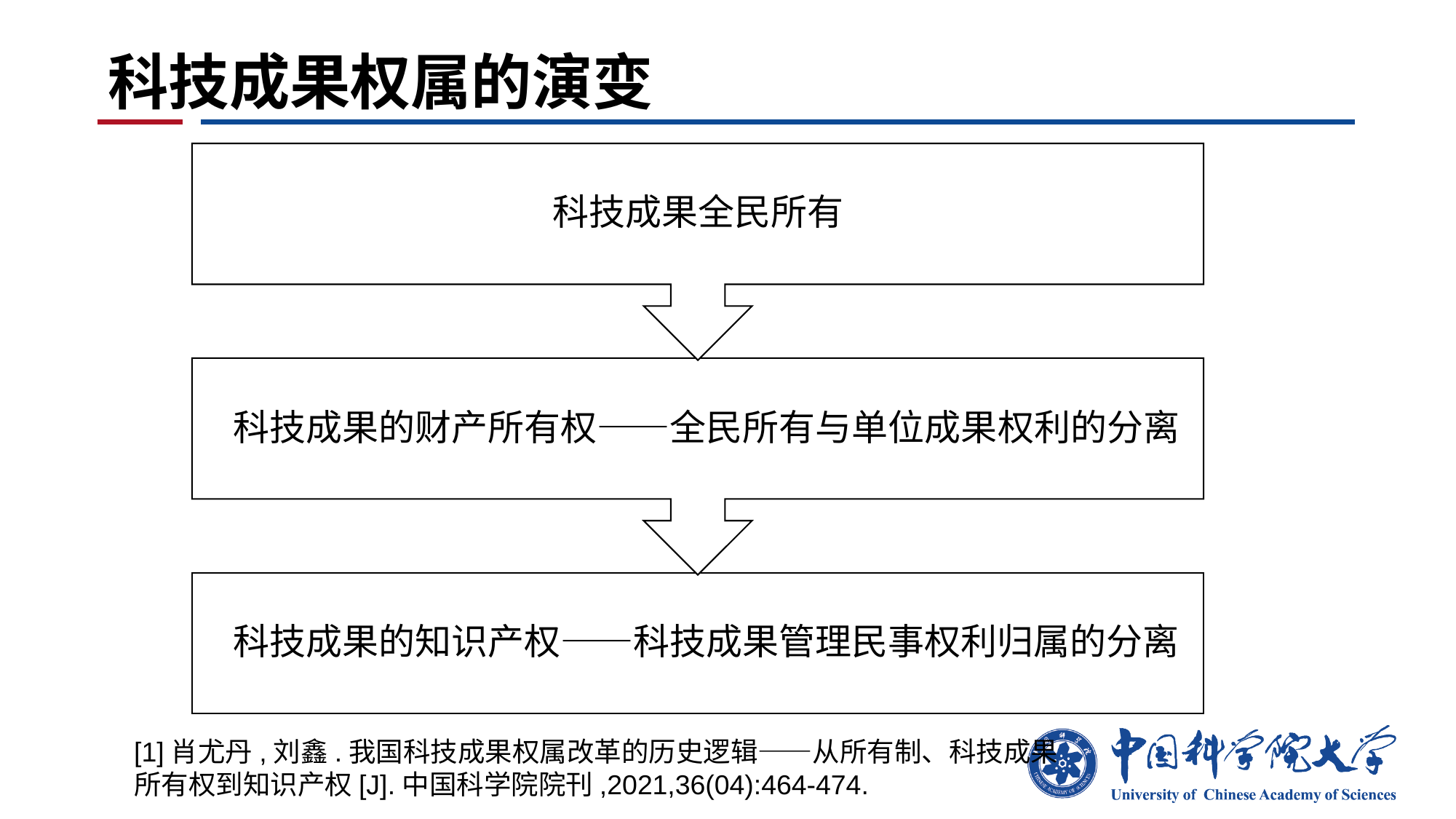

# 科技成果权属的演变
 科技成果的知识产权――科技成果管理民事权利归属的分离
 科技成果的财产所有权――全民所有与单位成果权利的分离
科技成果全民所有
[1]肖尤丹,刘鑫.我国科技成果权属改革的历史逻辑——从所有制、科技成果
所有权到知识产权[J].中国科学院院刊,2021,36(04):464-474.